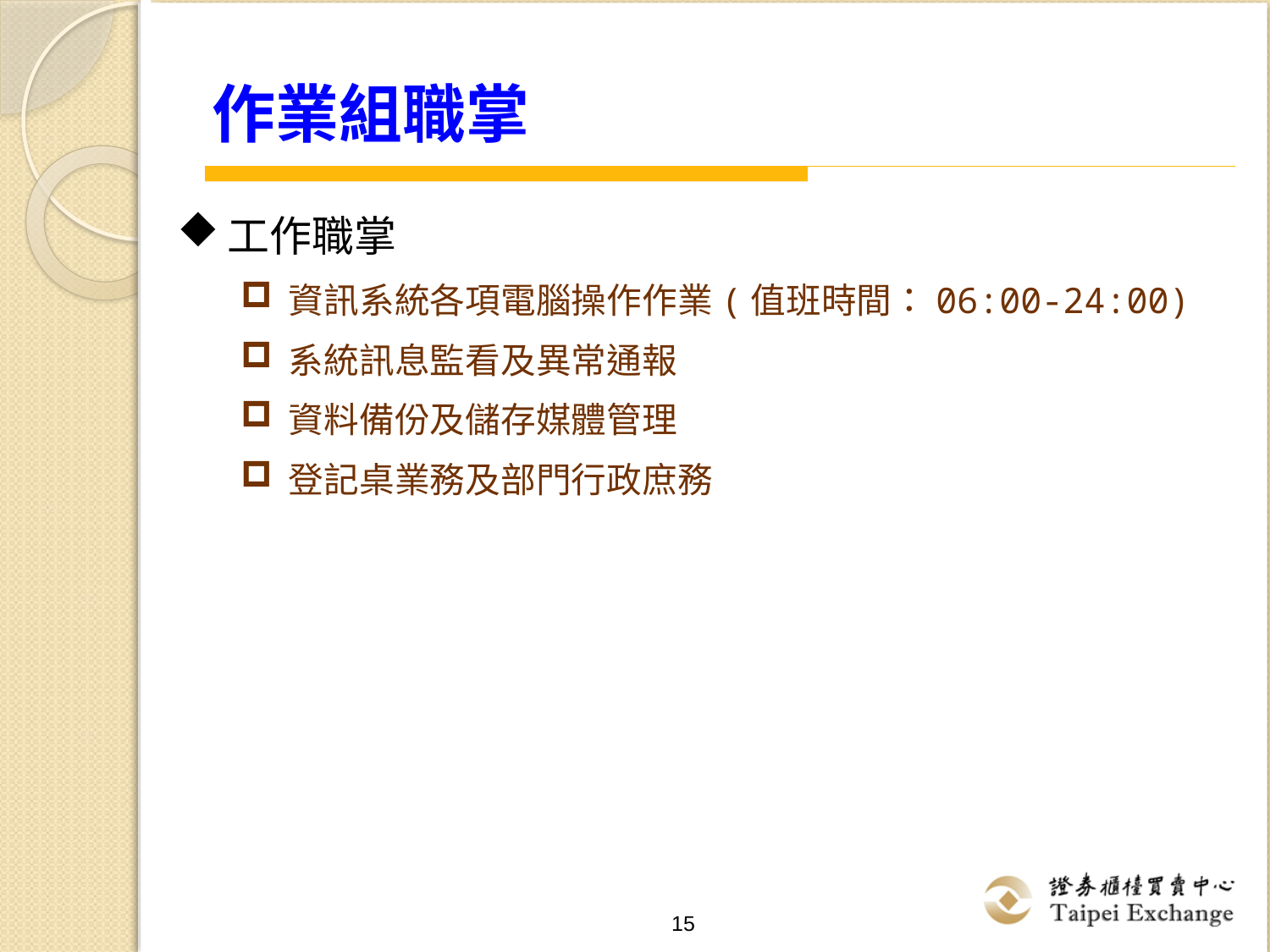

# 作業組職掌
工作職掌
資訊系統各項電腦操作作業(值班時間：06:00-24:00)
系統訊息監看及異常通報
資料備份及儲存媒體管理
登記桌業務及部門行政庶務
15